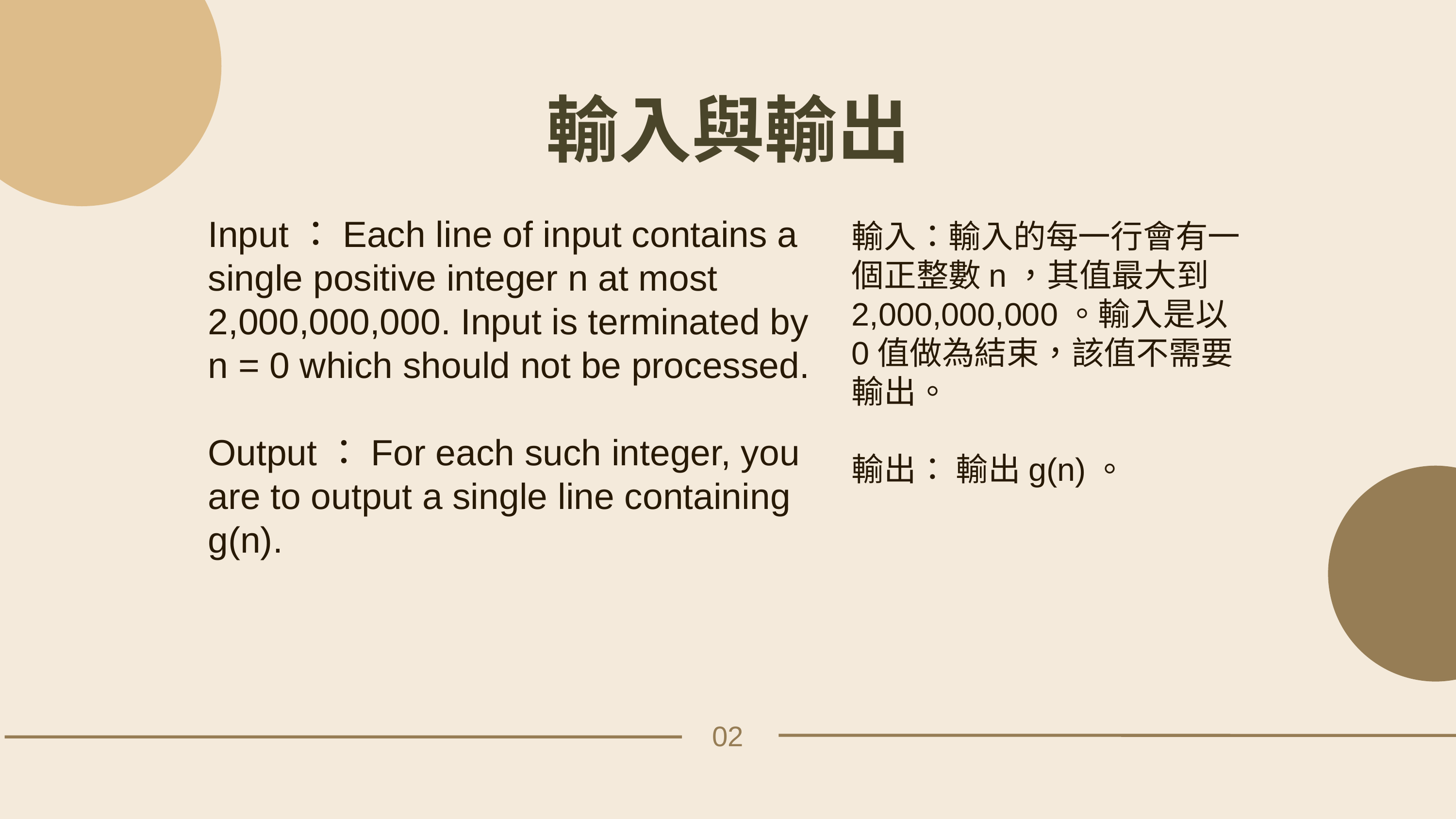

輸入與輸出
Input：Each line of input contains a single positive integer n at most 2,000,000,000. Input is terminated by n = 0 which should not be processed.

Output：For each such integer, you are to output a single line containing g(n).

輸入：輸入的每一行會有一個正整數n，其值最大到2,000,000,000。輸入是以0值做為結束，該值不需要輸出。

輸出： 輸出g(n)。

02